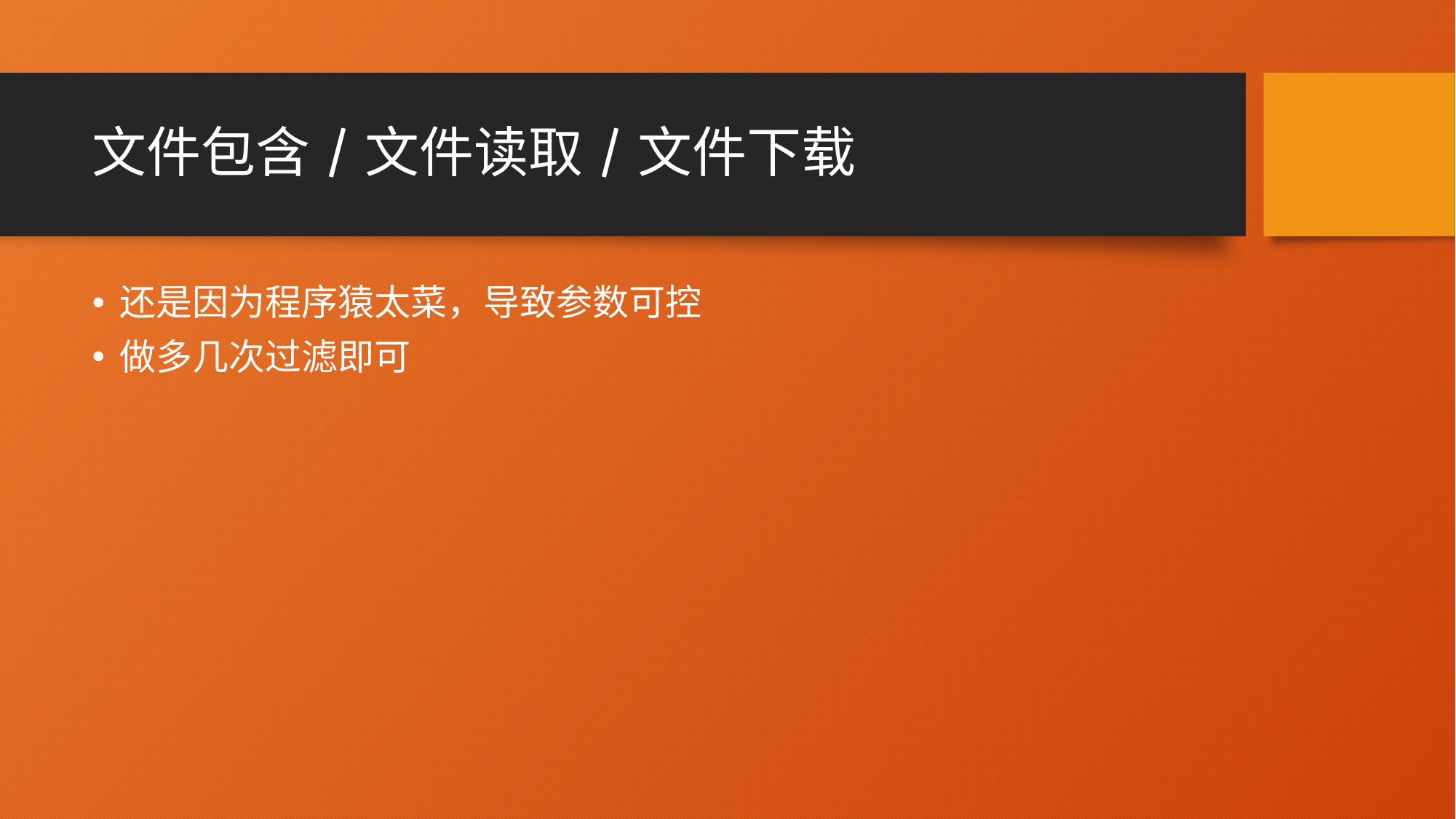

# 文件包含/文件读取/文件下载
还是因为程序猿太菜，导致参数可控
做多几次过滤即可